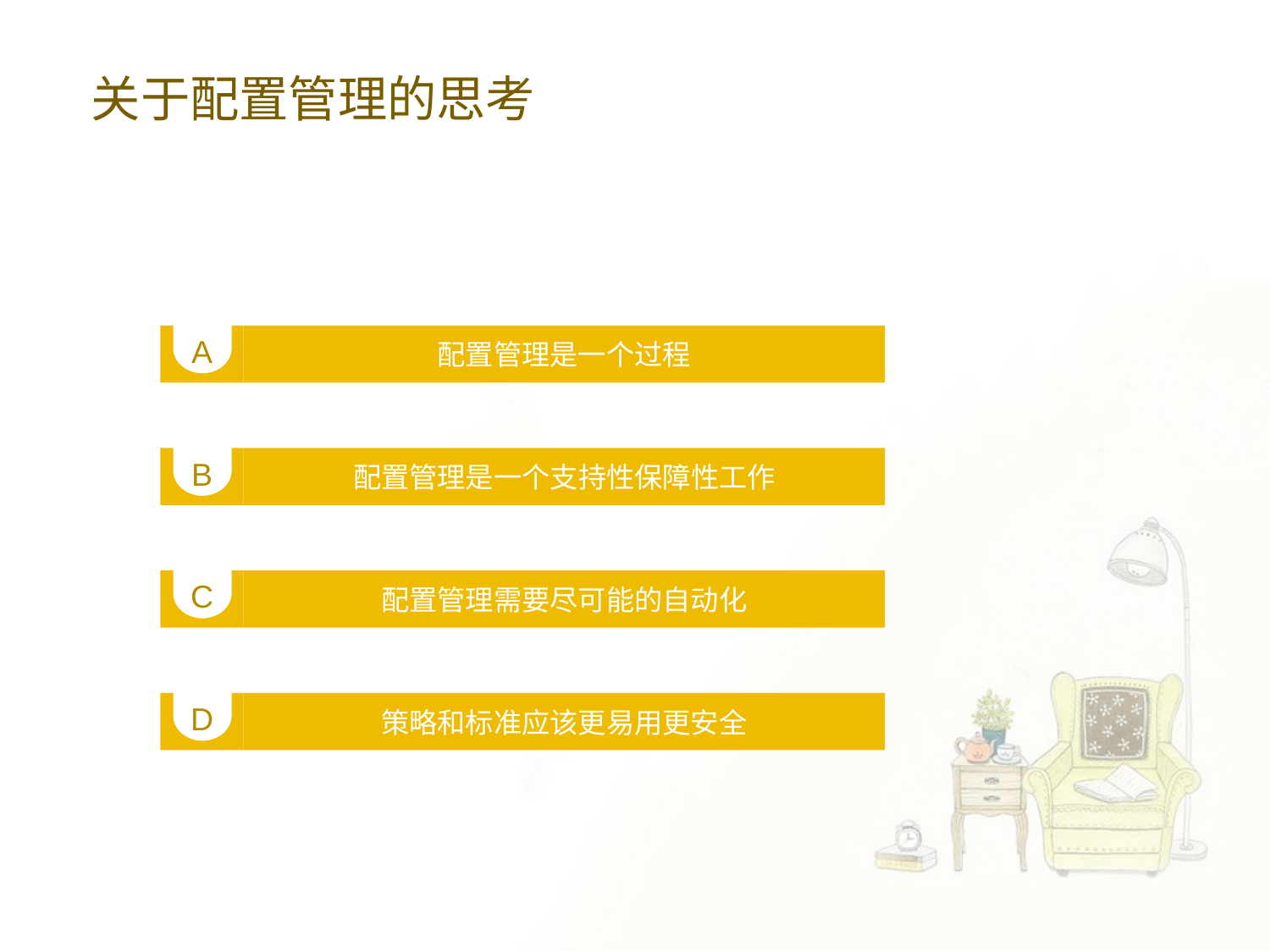

# 关于配置管理的思考

配置管理是一个过程
A
B
配置管理是一个支持性保障性工作
C
配置管理需要尽可能的自动化
D
策略和标准应该更易用更安全